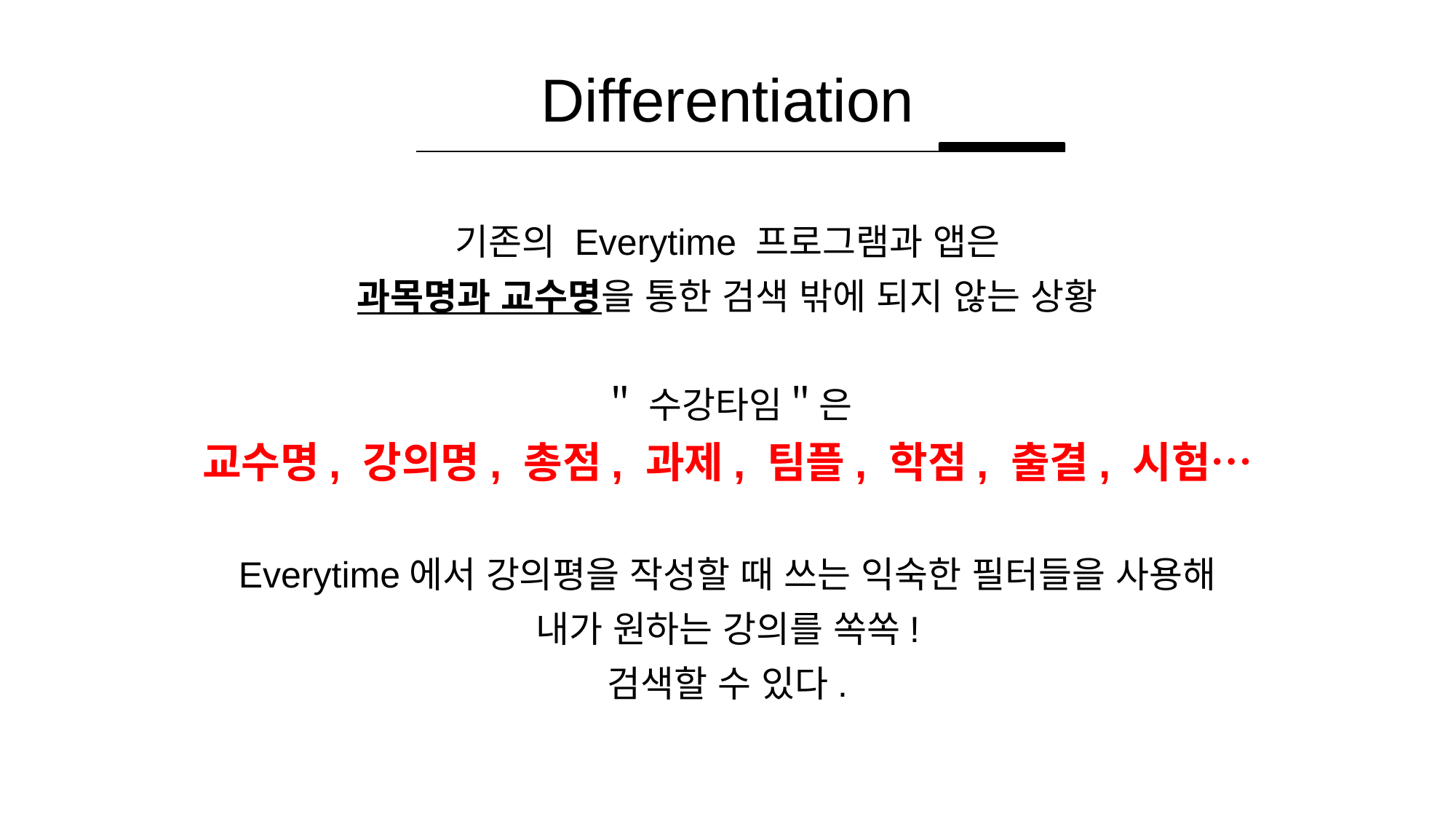

# Differentiation

기존의 Everytime 프로그램과 앱은
과목명과 교수명을 통한 검색 밖에 되지 않는 상황

＂ 수강타임＂은
교수명, 강의명, 총점, 과제, 팀플, 학점, 출결, 시험…

Everytime에서 강의평을 작성할 때 쓰는 익숙한 필터들을 사용해
내가 원하는 강의를 쏙쏙!
검색할 수 있다.